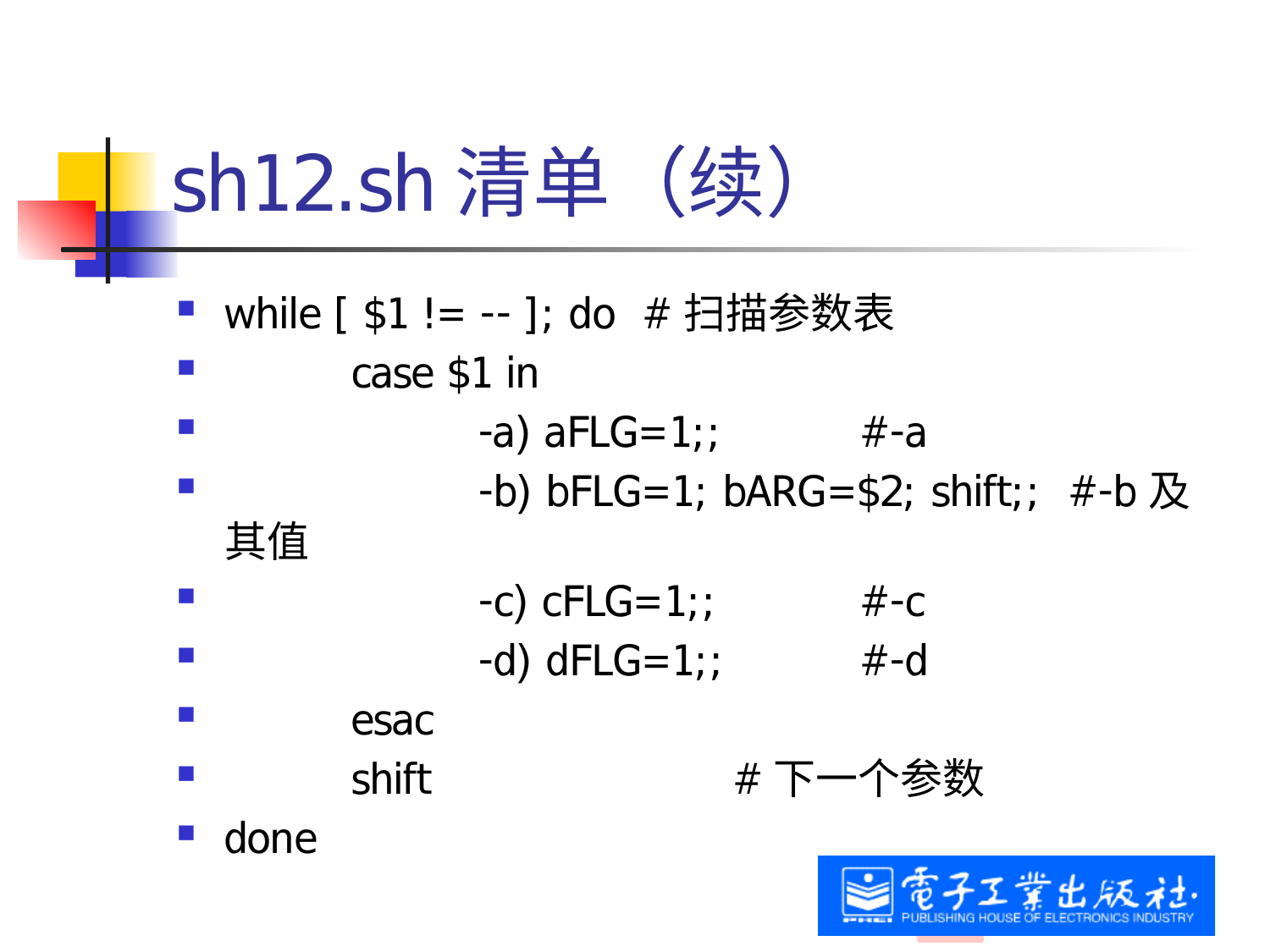

# sh12.sh清单（续）
while [ $1 != -- ]; do  #扫描参数表
	case $1 in
		-a) aFLG=1;; 	#-a
		-b) bFLG=1; bARG=$2; shift;;  #-b及其值
		-c) cFLG=1;; 		#-c
		-d) dFLG=1;; 	#-d
	esac
	shift 			#下一个参数
done